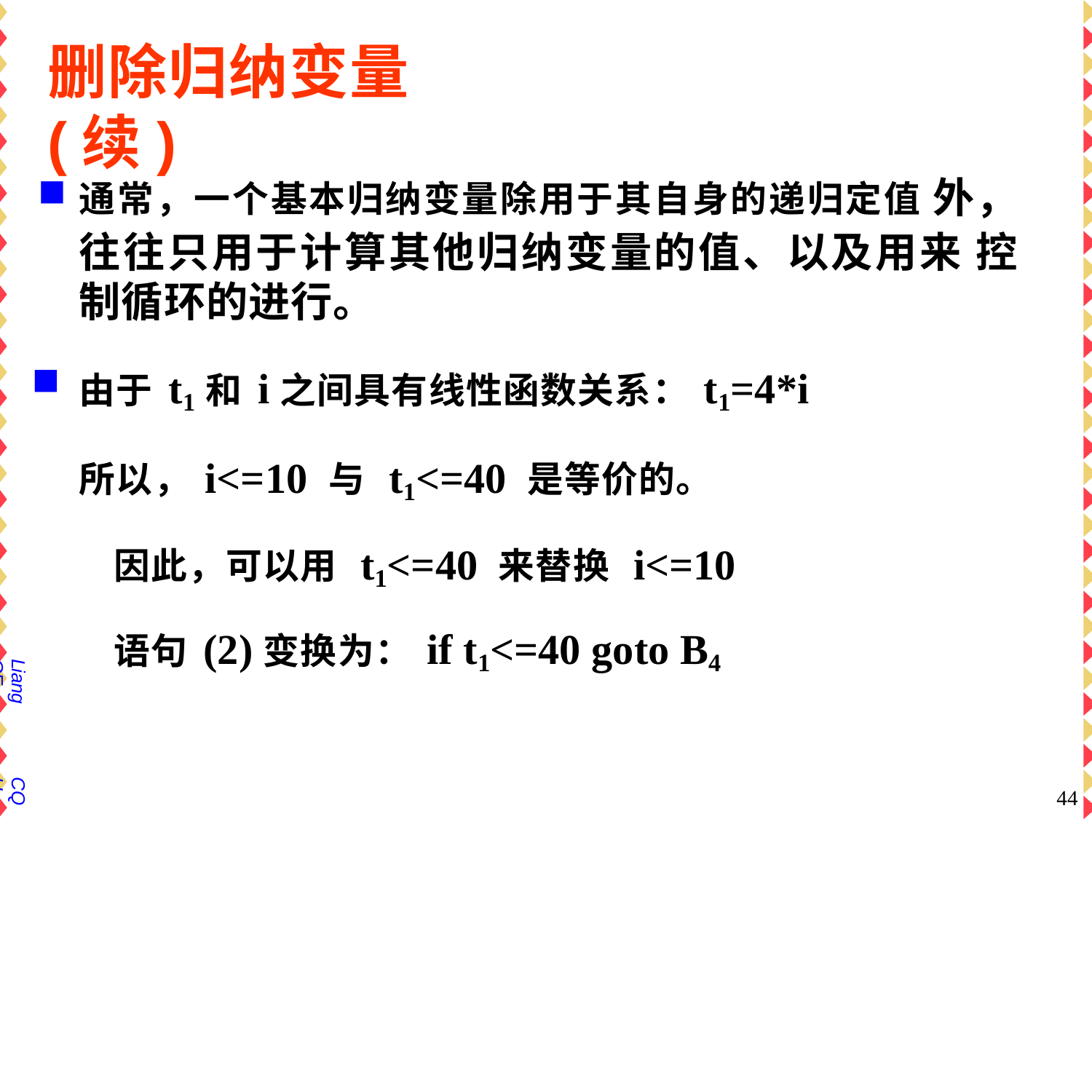

# 删除归纳变量(续)
通常，一个基本归纳变量除用于其自身的递归定值 外，往往只用于计算其他归纳变量的值、以及用来 控制循环的进行。
由于t1和i之间具有线性函数关系：t1=4*i  所以，i<=10 与 t1<=40 是等价的。
因此，可以用 t1<=40 来替换 i<=10
语句(2)变换为：if t1<=40 goto B4
Liang GE
CQU
44